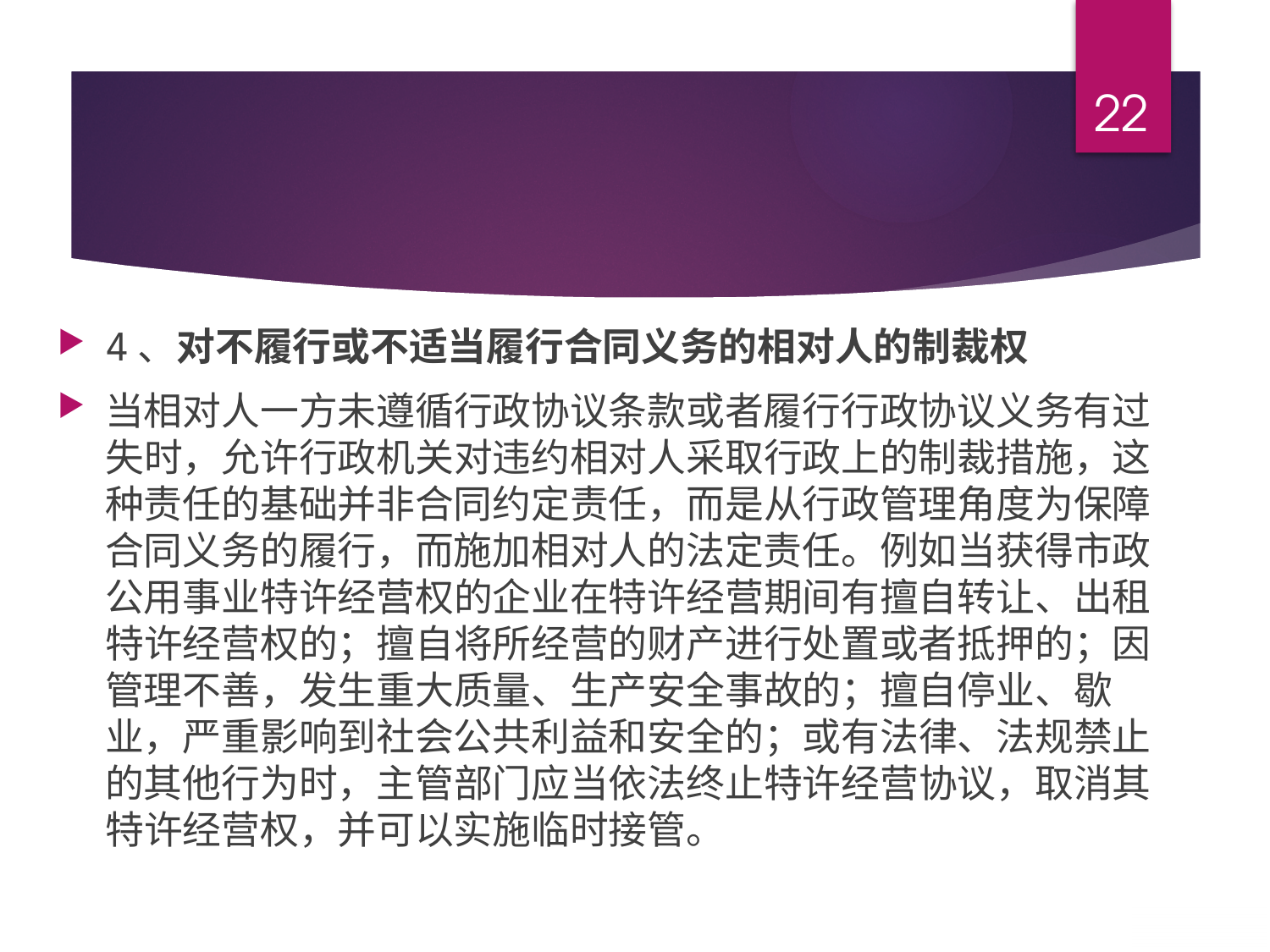

22
#
4、对不履行或不适当履行合同义务的相对人的制裁权
当相对人一方未遵循行政协议条款或者履行行政协议义务有过失时，允许行政机关对违约相对人采取行政上的制裁措施，这种责任的基础并非合同约定责任，而是从行政管理角度为保障合同义务的履行，而施加相对人的法定责任。例如当获得市政公用事业特许经营权的企业在特许经营期间有擅自转让、出租特许经营权的；擅自将所经营的财产进行处置或者抵押的；因管理不善，发生重大质量、生产安全事故的；擅自停业、歇业，严重影响到社会公共利益和安全的；或有法律、法规禁止的其他行为时，主管部门应当依法终止特许经营协议，取消其特许经营权，并可以实施临时接管。